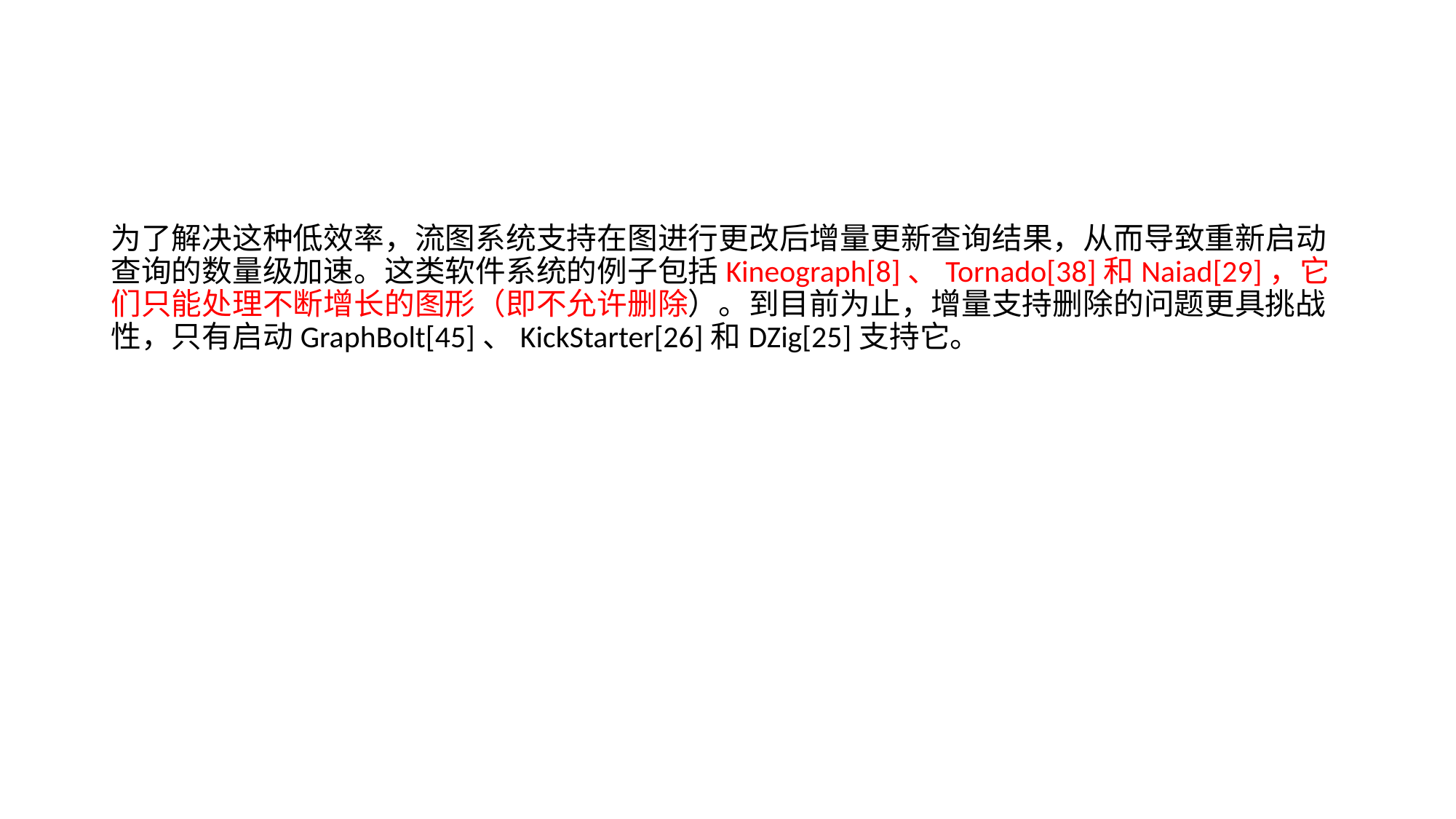

#
为了解决这种低效率，流图系统支持在图进行更改后增量更新查询结果，从而导致重新启动查询的数量级加速。这类软件系统的例子包括Kineograph[8]、Tornado[38]和Naiad[29]，它们只能处理不断增长的图形（即不允许删除）。到目前为止，增量支持删除的问题更具挑战性，只有启动GraphBolt[45]、KickStarter[26]和DZig[25]支持它。